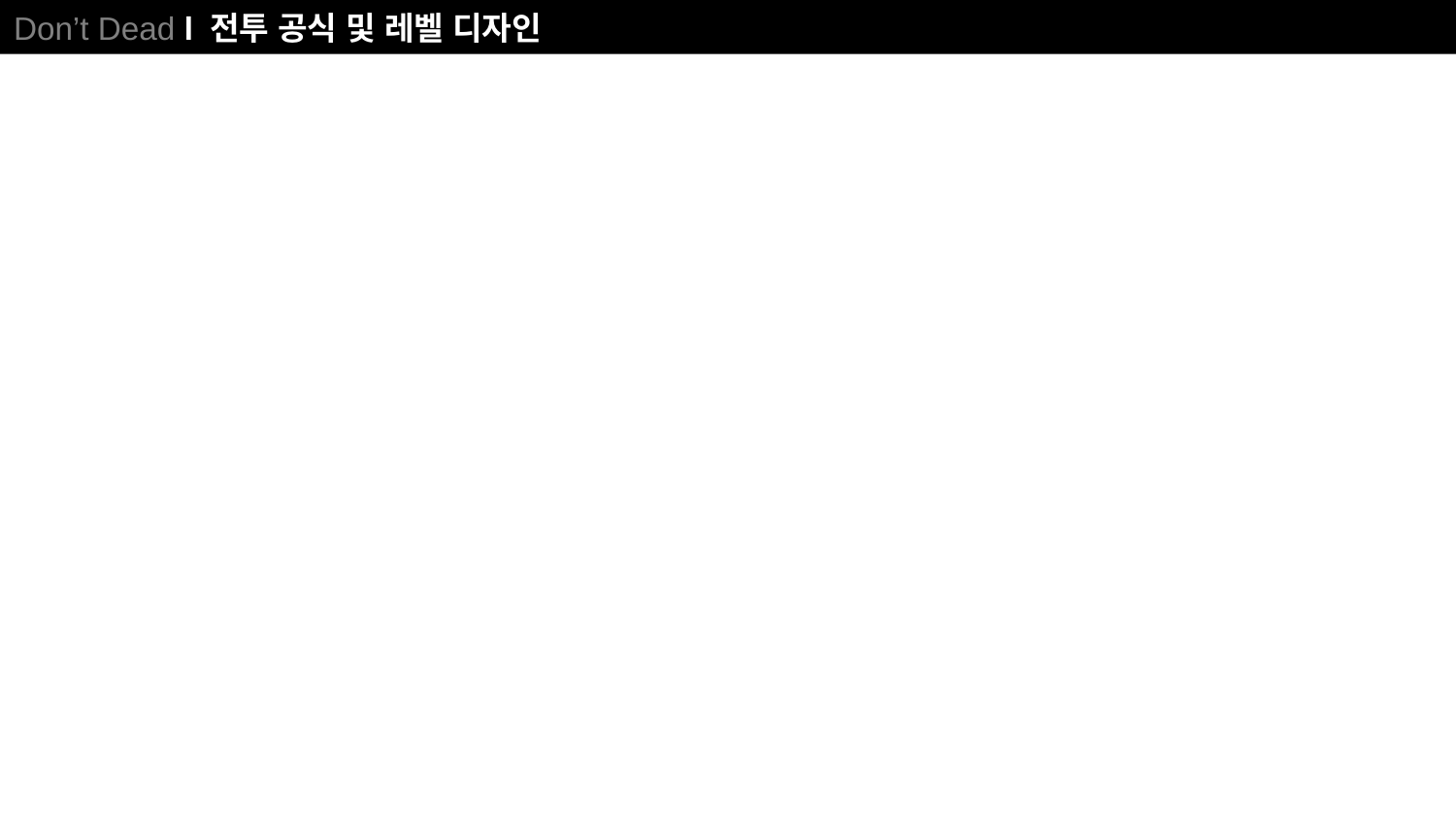

Don’t Dead l 전투 공식 및 레벨 디자인